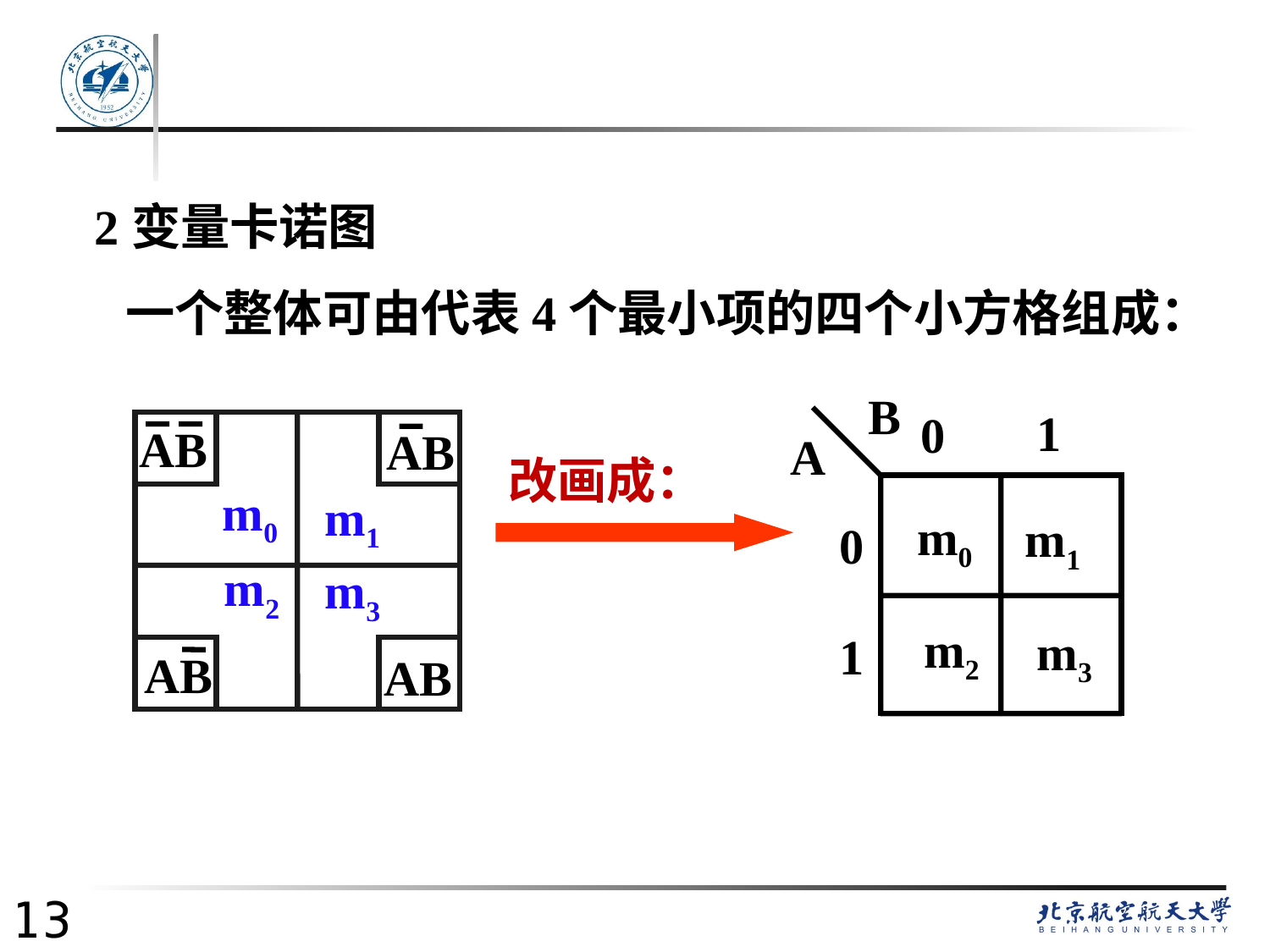

#
2变量卡诺图
一个整体可由代表4个最小项的四个小方格组成：
B
1
0

A

m0
m1
0

m2
m3
1

AB

AB

改画成：

m0
m1
m2
m3
AB

AB
13